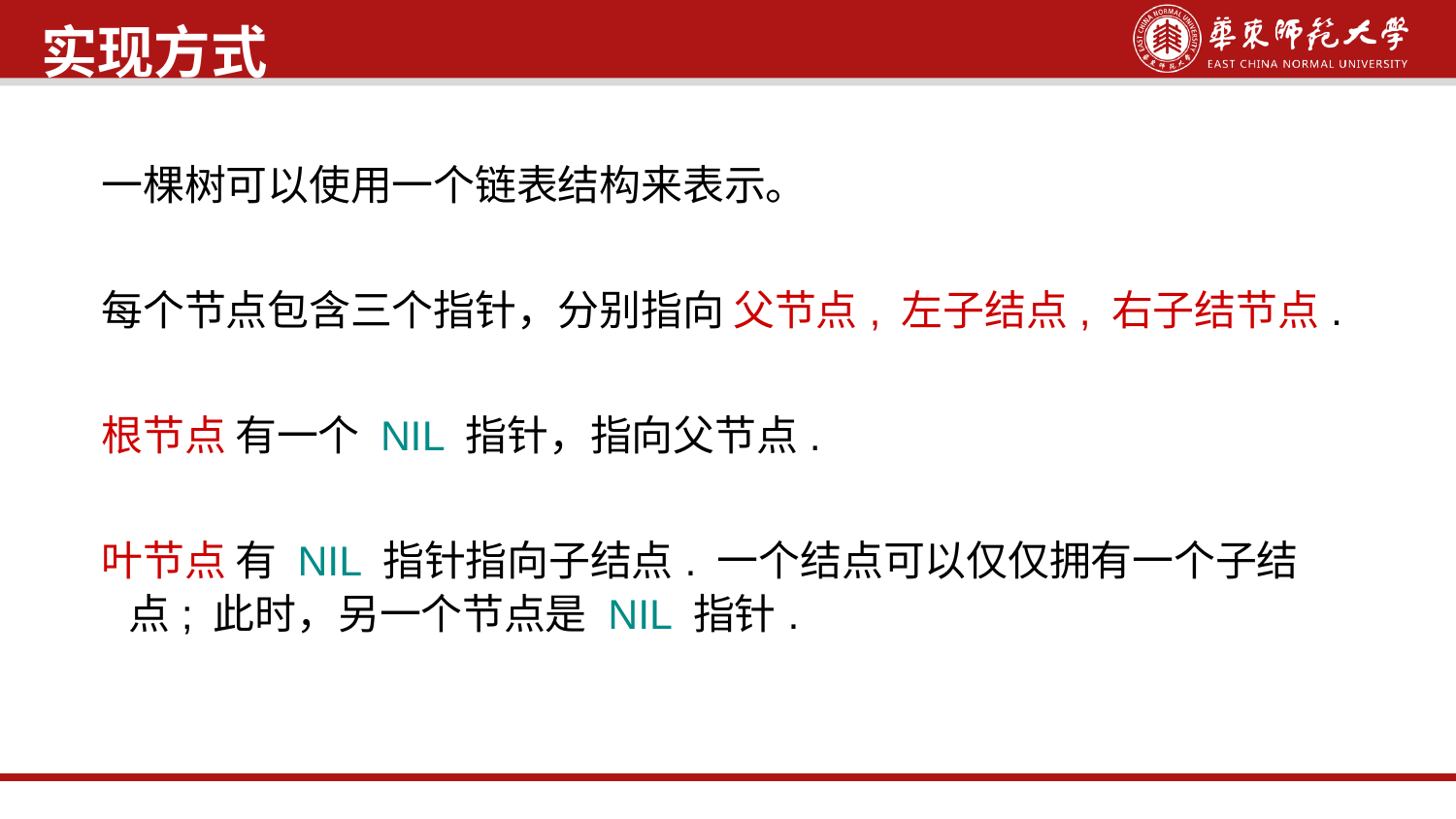

4
实现方式
一棵树可以使用一个链表结构来表示。

每个节点包含三个指针，分别指向 父节点, 左子结点, 右子结节点.

根节点 有一个 NIL 指针，指向父节点.

叶节点 有 NIL 指针指向子结点. 一个结点可以仅仅拥有一个子结点; 此时，另一个节点是 NIL 指针.